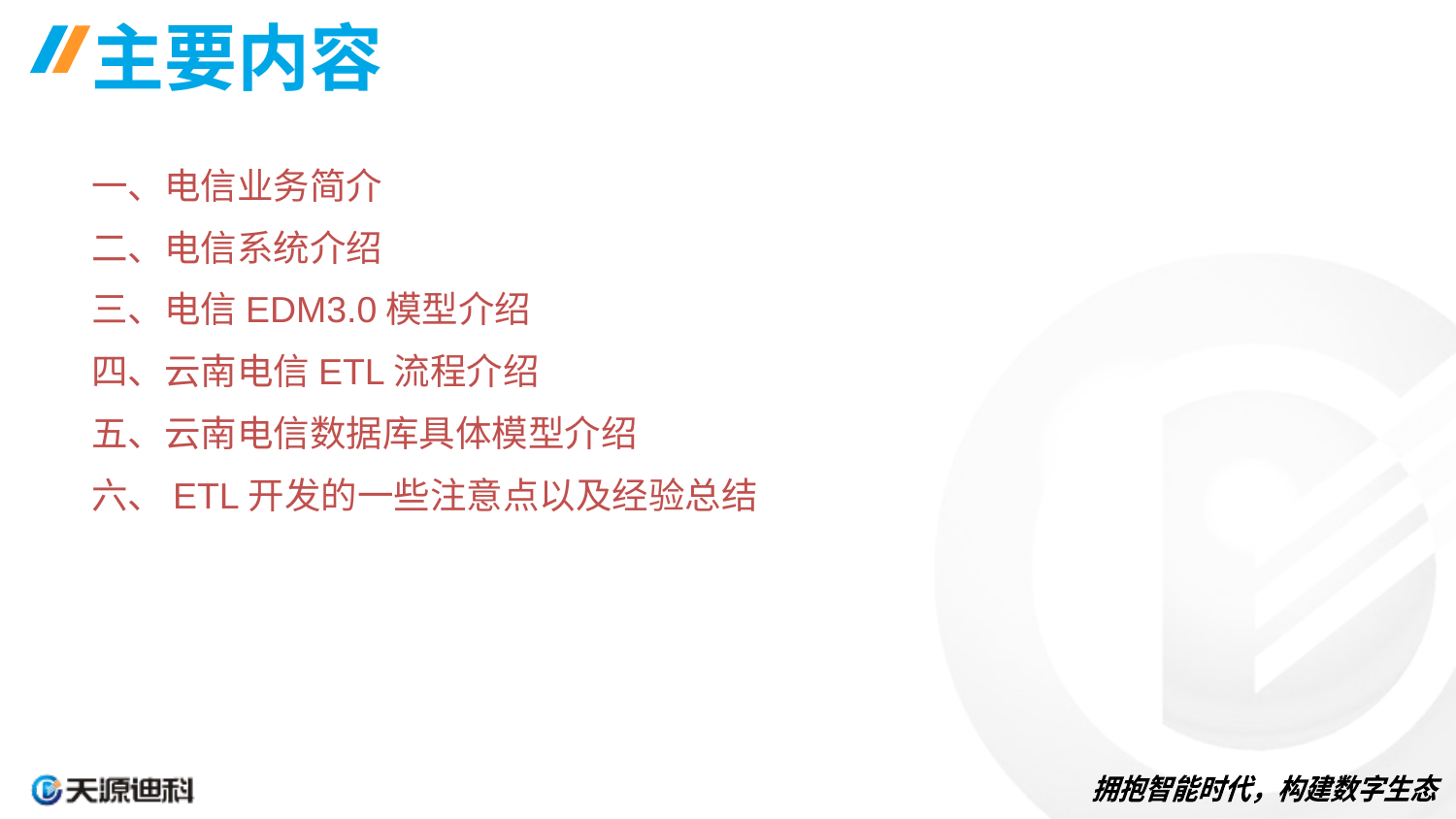

主要内容
一、电信业务简介
二、电信系统介绍
三、电信EDM3.0模型介绍
四、云南电信ETL流程介绍
五、云南电信数据库具体模型介绍
六、ETL开发的一些注意点以及经验总结
2